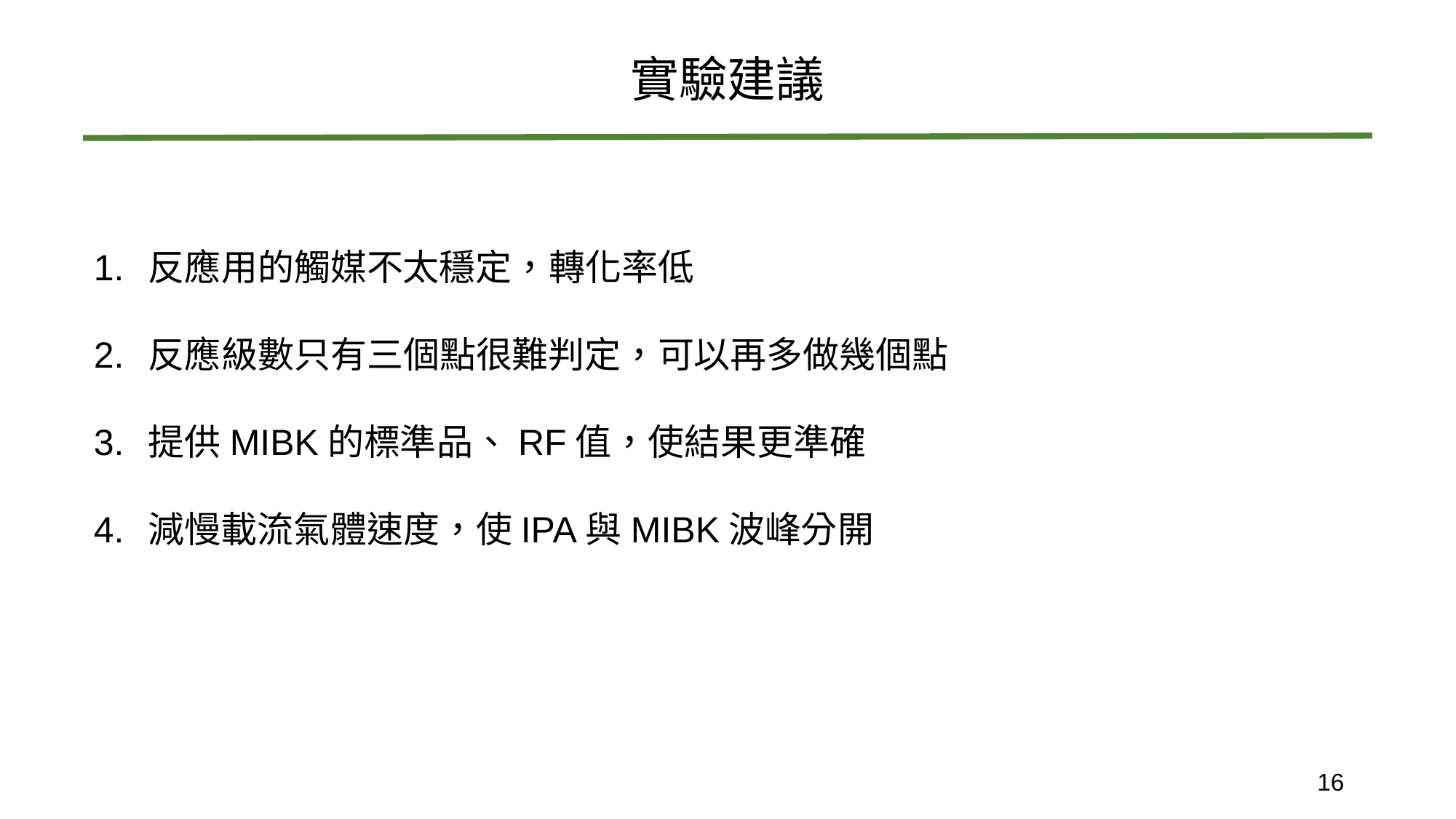

實驗建議
反應用的觸媒不太穩定，轉化率低
反應級數只有三個點很難判定，可以再多做幾個點
提供MIBK的標準品、RF值，使結果更準確
減慢載流氣體速度，使IPA與MIBK波峰分開
16